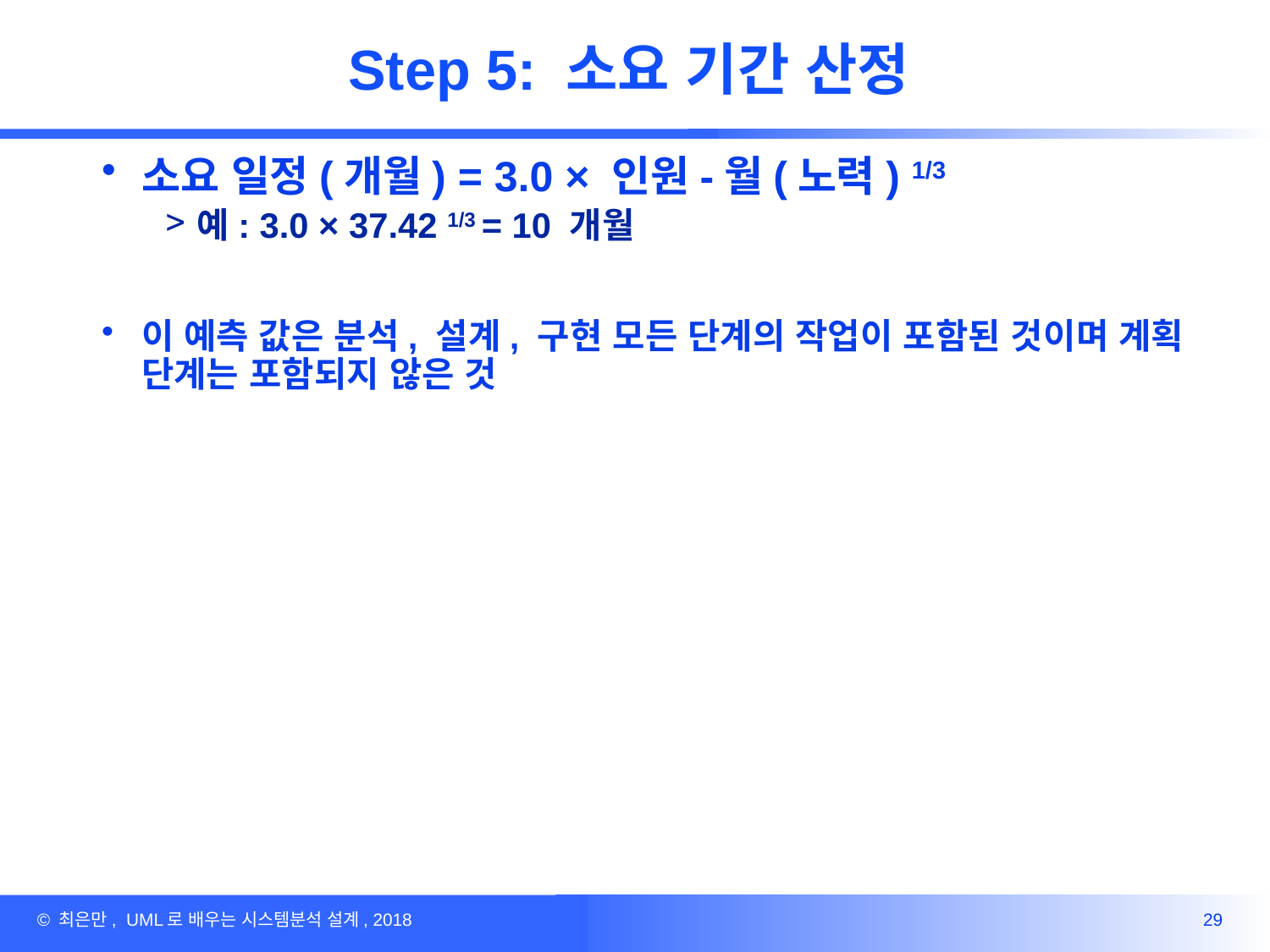

# Step 5: 소요 기간 산정
소요 일정(개월) = 3.0 × 인원-월(노력) 1/3
예: 3.0 × 37.42 1/3 = 10 개월

이 예측 값은 분석, 설계, 구현 모든 단계의 작업이 포함된 것이며 계획 단계는 포함되지 않은 것